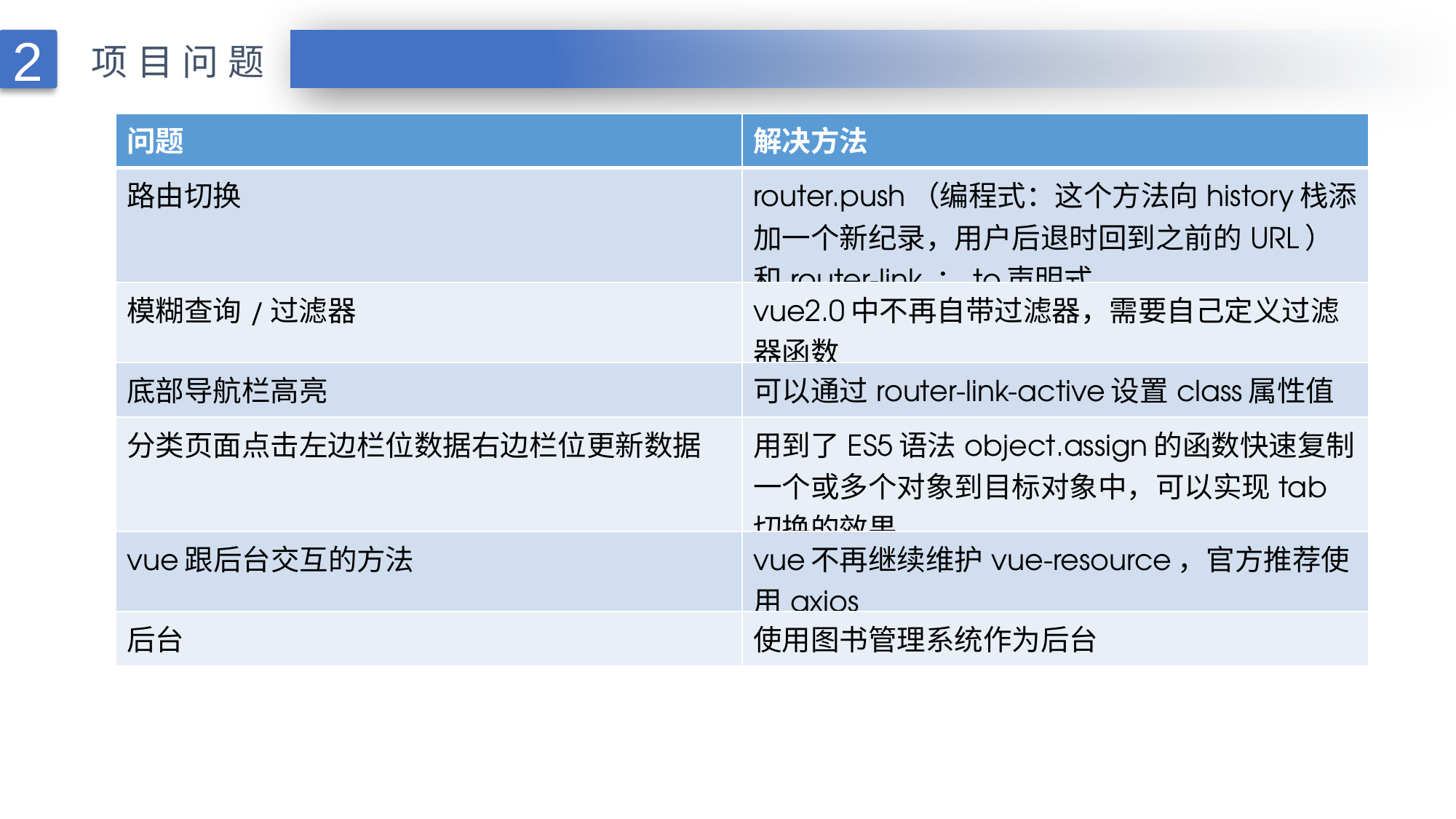

2

项目问题
| 问题 | 解决方法 |
| --- | --- |
| 路由切换 | router.push（编程式：这个方法向history栈添加一个新纪录，用户后退时回到之前的URL）和router-link ：to声明式 |
| 模糊查询/过滤器 | vue2.0中不再自带过滤器，需要自己定义过滤器函数 |
| 底部导航栏高亮 | 可以通过router-link-active设置class属性值 |
| 分类页面点击左边栏位数据右边栏位更新数据 | 用到了ES5语法object.assign的函数快速复制一个或多个对象到目标对象中，可以实现tab切换的效果 |
| vue跟后台交互的方法 | vue不再继续维护vue-resource，官方推荐使用axios |
| 后台 | 使用图书管理系统作为后台 |